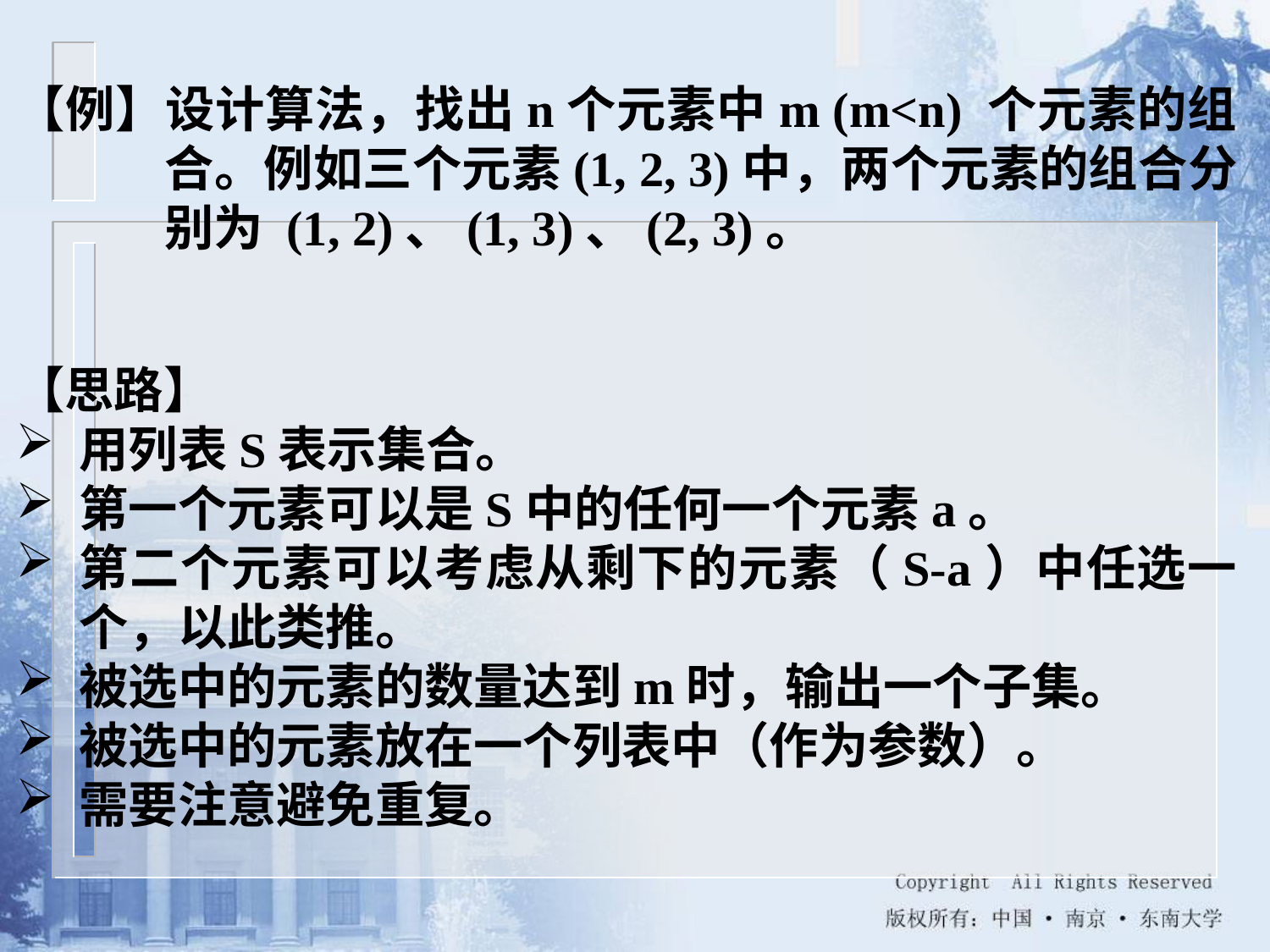

【例】设计算法，找出n个元素中m (m<n) 个元素的组合。例如三个元素(1, 2, 3)中，两个元素的组合分别为 (1, 2)、(1, 3)、(2, 3)。
【思路】
用列表S表示集合。
第一个元素可以是S中的任何一个元素a。
第二个元素可以考虑从剩下的元素（S-a）中任选一个，以此类推。
被选中的元素的数量达到m时，输出一个子集。
被选中的元素放在一个列表中（作为参数）。
需要注意避免重复。